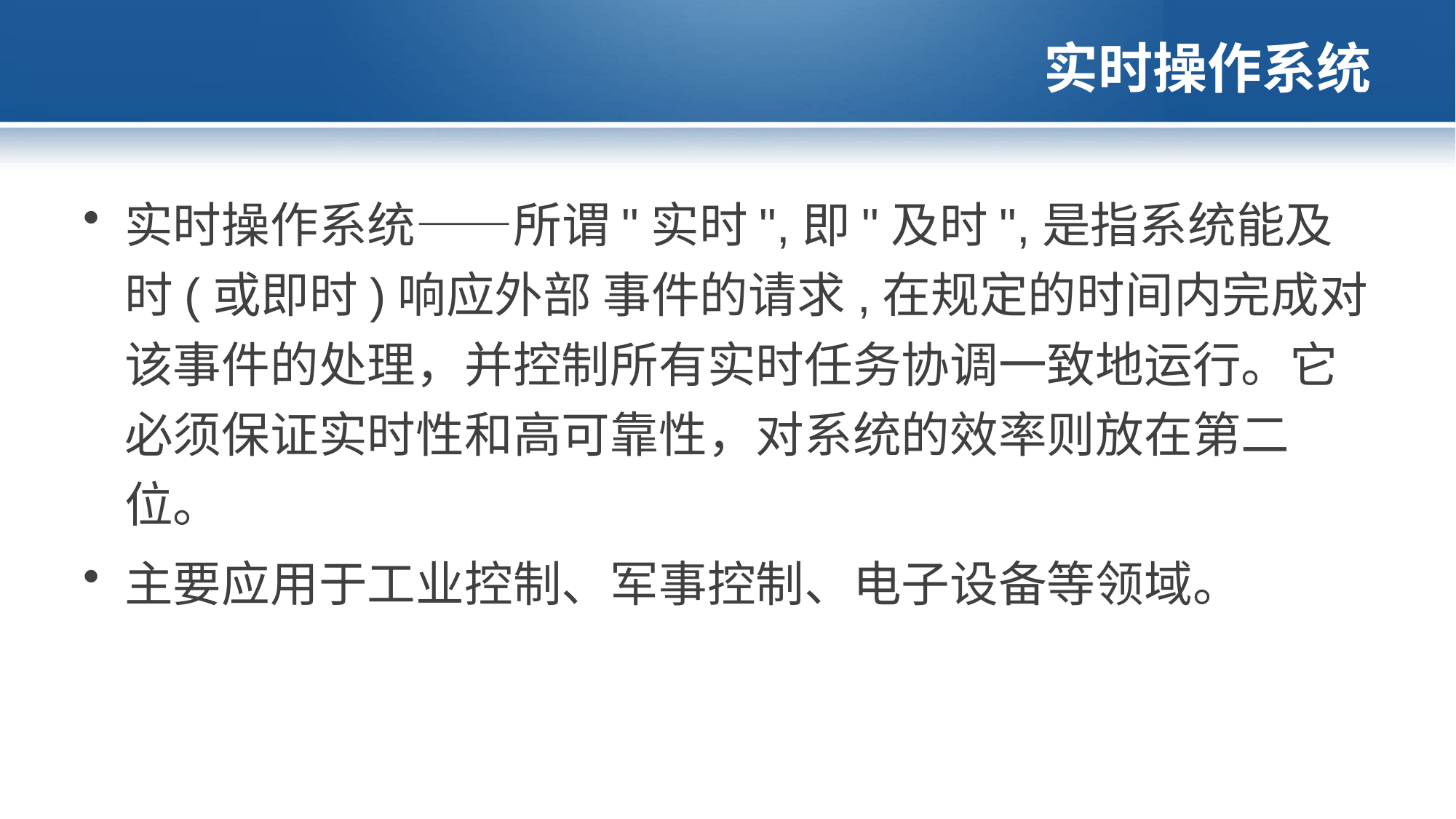

# 实时操作系统
实时操作系统——所谓"实时",即"及时",是指系统能及时(或即时)响应外部 事件的请求,在规定的时间内完成对该事件的处理，并控制所有实时任务协调一致地运行。它必须保证实时性和高可靠性，对系统的效率则放在第二位。
主要应用于工业控制、军事控制、电子设备等领域。